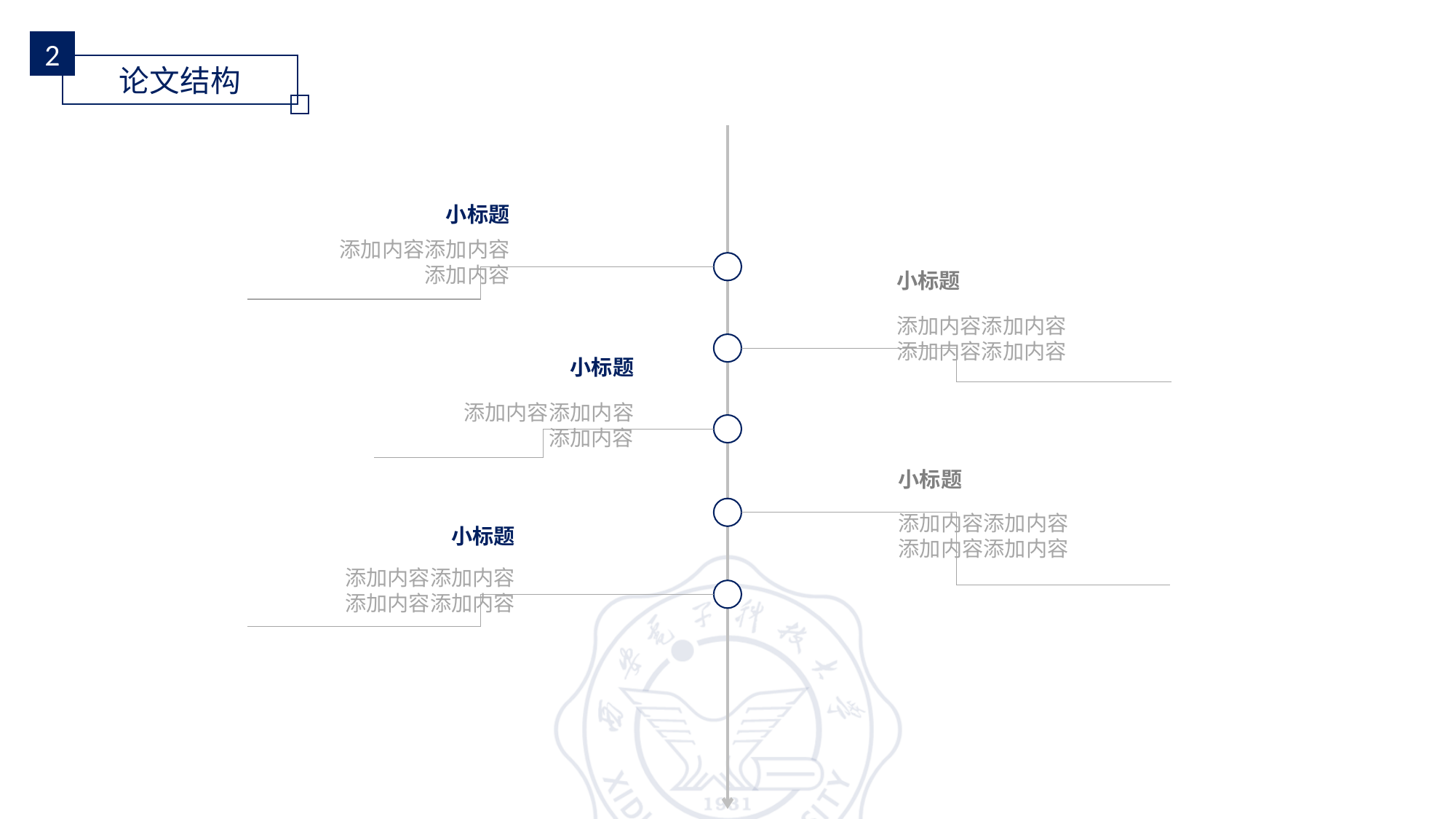

2
论文结构

小标题
添加内容添加内容
添加内容

小标题
添加内容添加内容
添加内容添加内容

小标题
添加内容添加内容
添加内容

小标题

添加内容添加内容
添加内容添加内容
小标题
添加内容添加内容
添加内容添加内容